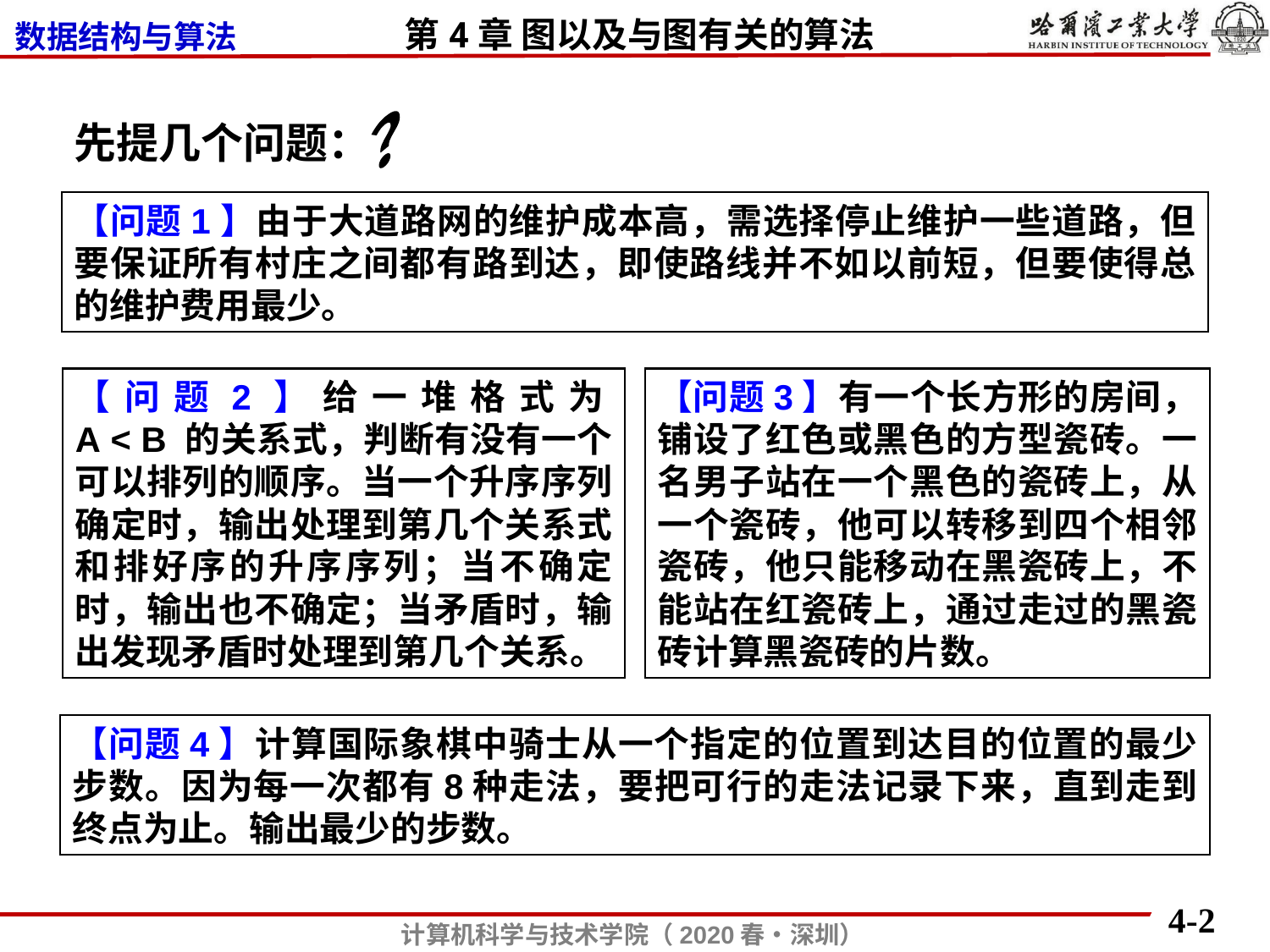

？
先提几个问题：
【问题1】由于大道路网的维护成本高，需选择停止维护一些道路，但要保证所有村庄之间都有路到达，即使路线并不如以前短，但要使得总的维护费用最少。
【问题2】给一堆格式为A < B 的关系式，判断有没有一个可以排列的顺序。当一个升序序列确定时，输出处理到第几个关系式和排好序的升序序列；当不确定时，输出也不确定；当矛盾时，输出发现矛盾时处理到第几个关系。
【问题3】有一个长方形的房间，铺设了红色或黑色的方型瓷砖。一名男子站在一个黑色的瓷砖上，从一个瓷砖，他可以转移到四个相邻瓷砖，他只能移动在黑瓷砖上，不能站在红瓷砖上，通过走过的黑瓷砖计算黑瓷砖的片数。
【问题4】计算国际象棋中骑士从一个指定的位置到达目的位置的最少步数。因为每一次都有8种走法，要把可行的走法记录下来，直到走到终点为止。输出最少的步数。